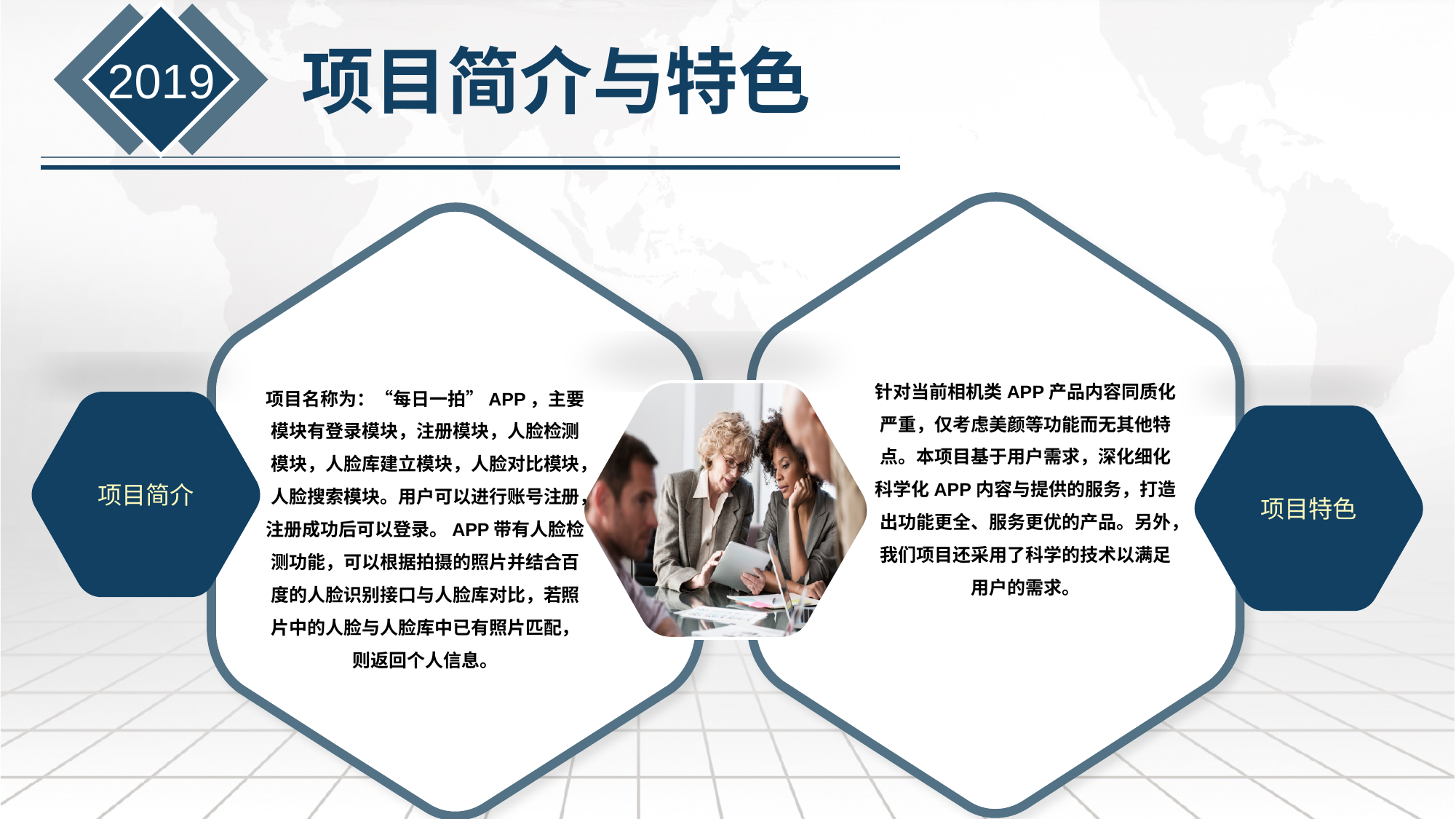

项目简介与特色
2019

针对当前相机类APP产品内容同质化严重，仅考虑美颜等功能而无其他特点。本项目基于用户需求，深化细化科学化APP内容与提供的服务，打造出功能更全、服务更优的产品。另外，我们项目还采用了科学的技术以满足用户的需求。
项目名称为：“每日一拍”APP，主要模块有登录模块，注册模块，人脸检测模块，人脸库建立模块，人脸对比模块，人脸搜索模块。用户可以进行账号注册，注册成功后可以登录。APP带有人脸检测功能，可以根据拍摄的照片并结合百度的人脸识别接口与人脸库对比，若照片中的人脸与人脸库中已有照片匹配，则返回个人信息。

项目简介
项目特色